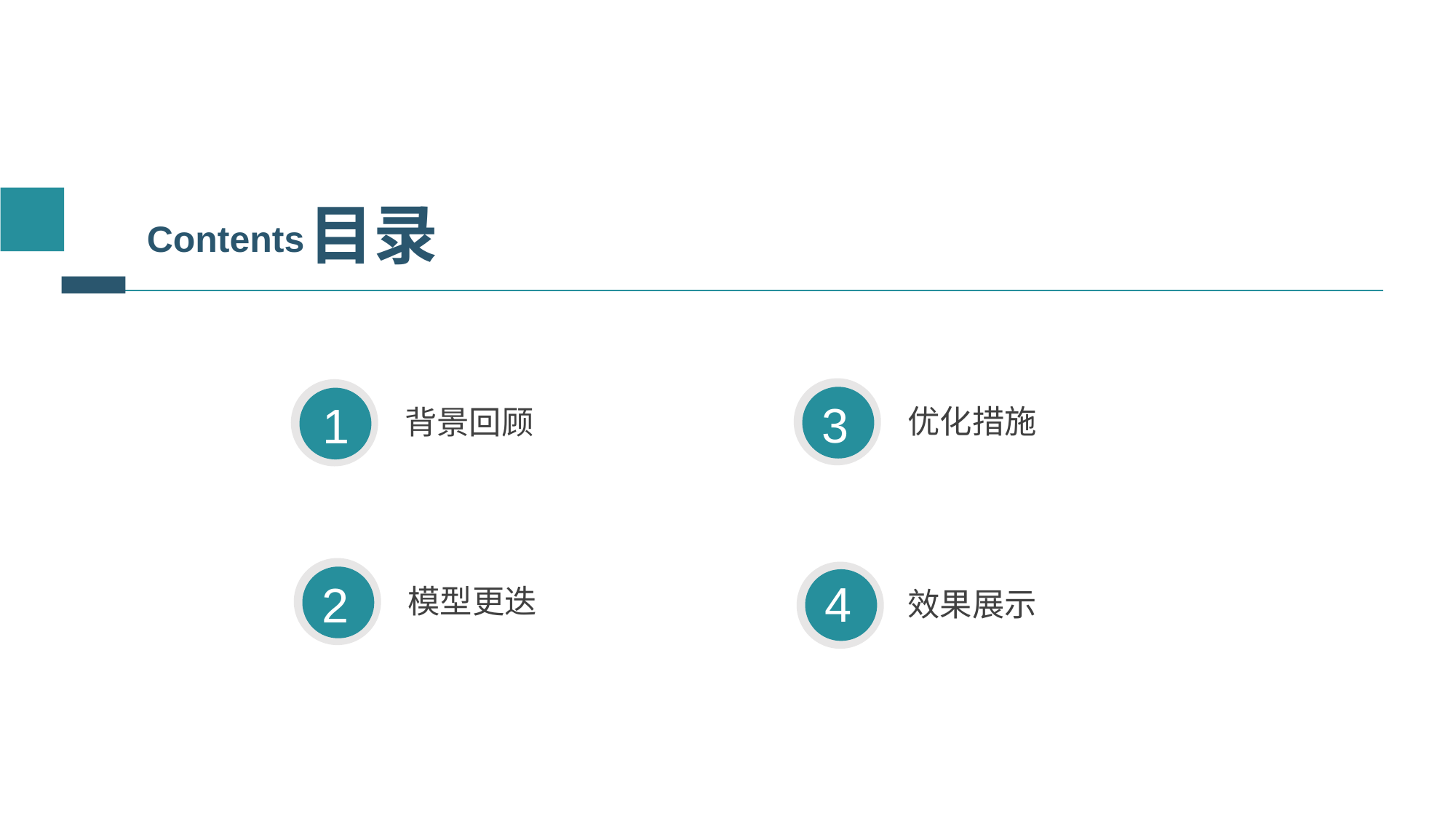

目录
Contents

3
1
优化措施
背景回顾

4
2

模型更迭
效果展示